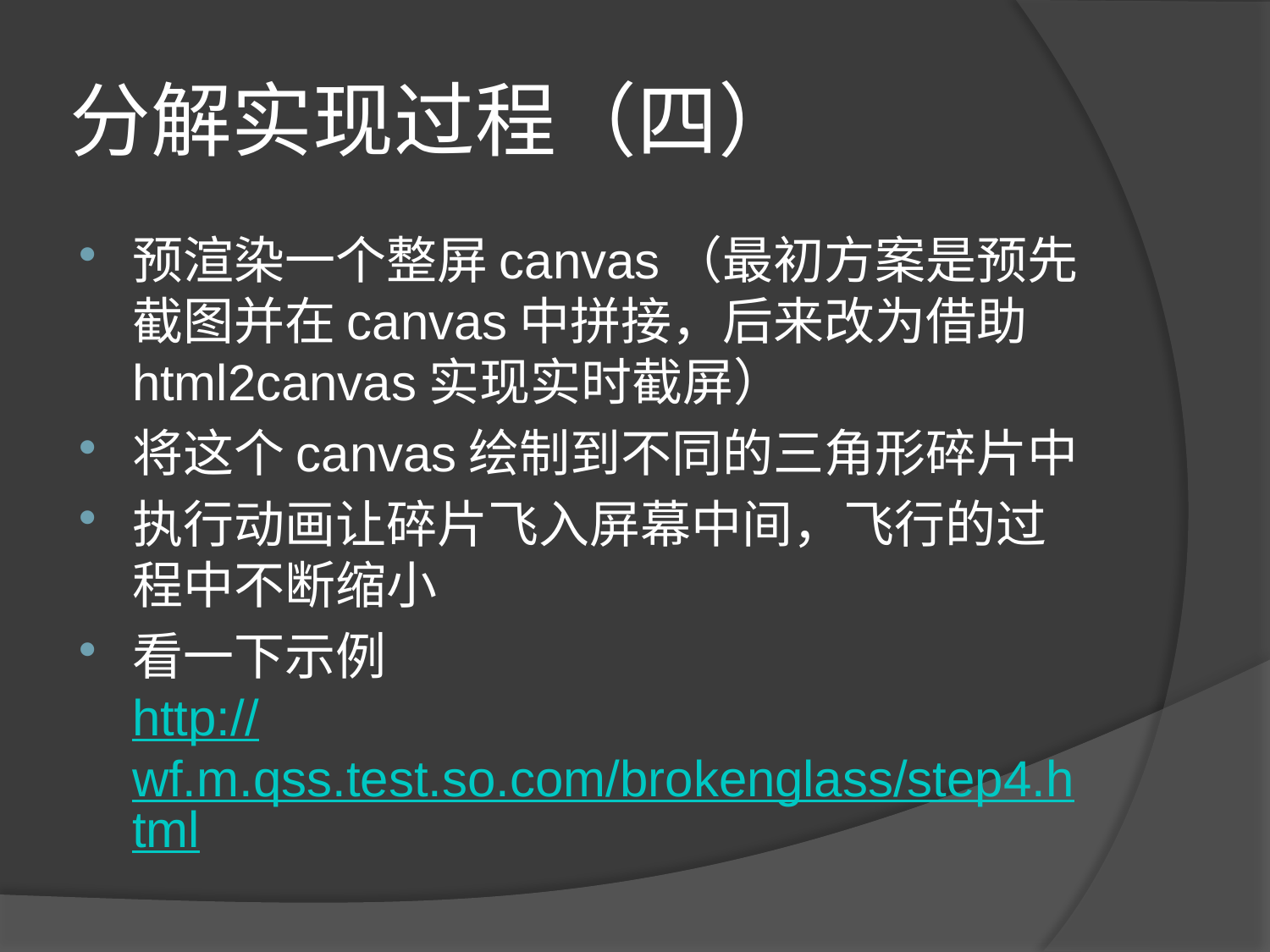

# 分解实现过程（四）
预渲染一个整屏canvas（最初方案是预先截图并在canvas中拼接，后来改为借助html2canvas实现实时截屏）
将这个canvas绘制到不同的三角形碎片中
执行动画让碎片飞入屏幕中间，飞行的过程中不断缩小
看一下示例
http://wf.m.qss.test.so.com/brokenglass/step4.html